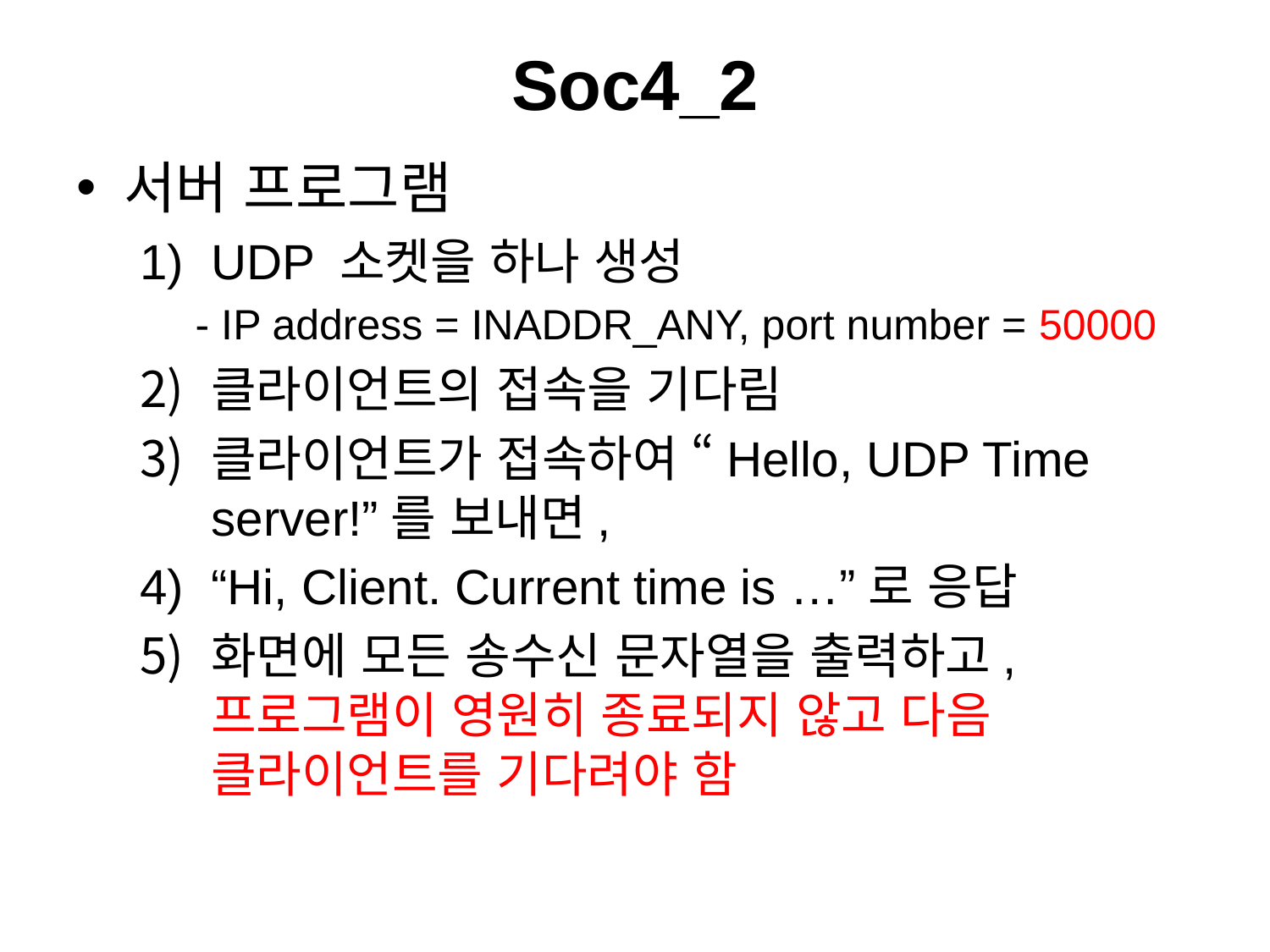

# Soc4_2
서버 프로그램
UDP 소켓을 하나 생성
- IP address = INADDR_ANY, port number = 50000
클라이언트의 접속을 기다림
클라이언트가 접속하여 “Hello, UDP Time server!”를 보내면,
“Hi, Client. Current time is …”로 응답
화면에 모든 송수신 문자열을 출력하고, 프로그램이 영원히 종료되지 않고 다음 클라이언트를 기다려야 함